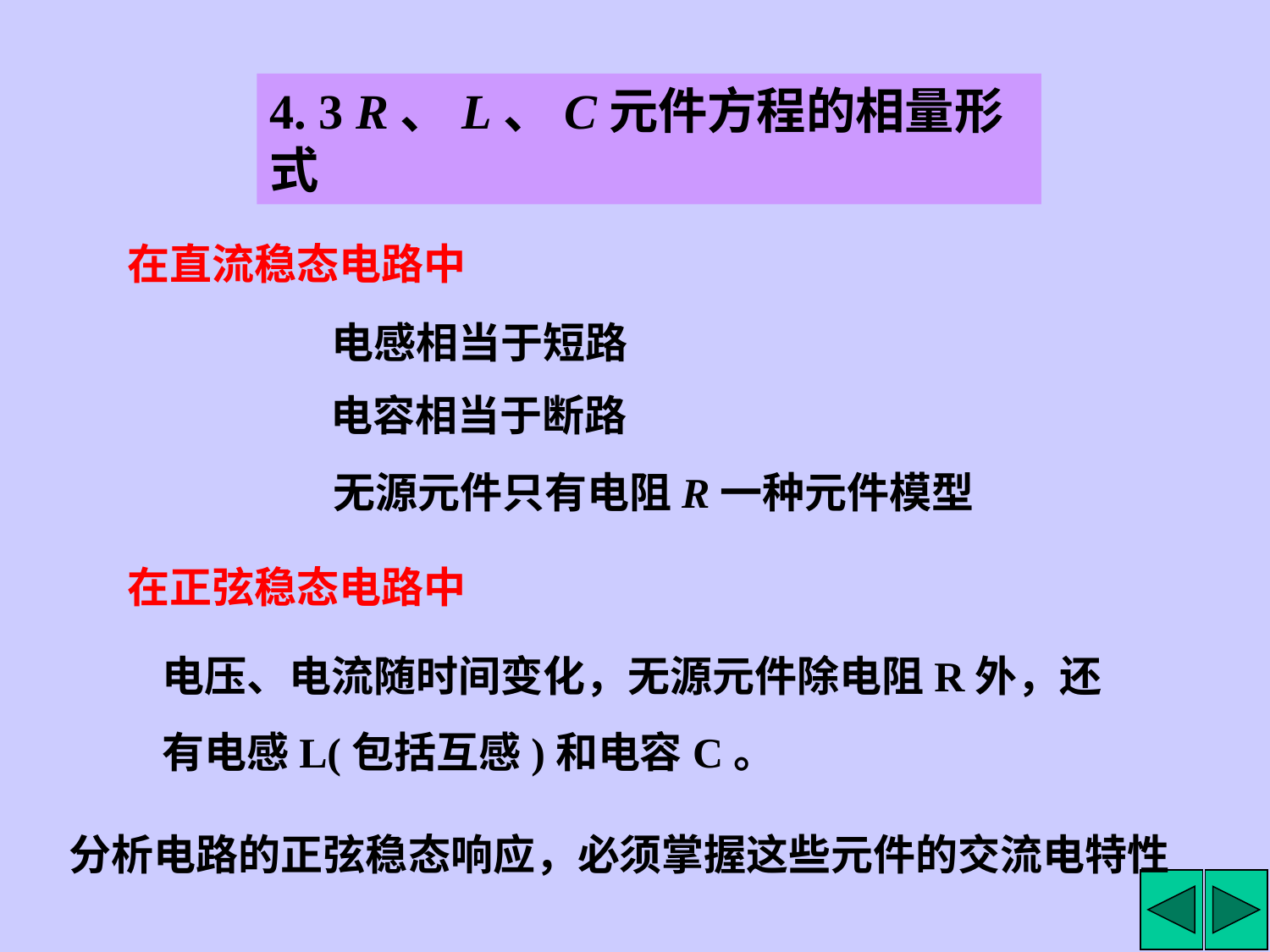

4. 3 R、L、C元件方程的相量形式
在直流稳态电路中
电感相当于短路
电容相当于断路
无源元件只有电阻R一种元件模型
在正弦稳态电路中
电压、电流随时间变化，无源元件除电阻R外，还有电感L(包括互感)和电容C。
分析电路的正弦稳态响应，必须掌握这些元件的交流电特性